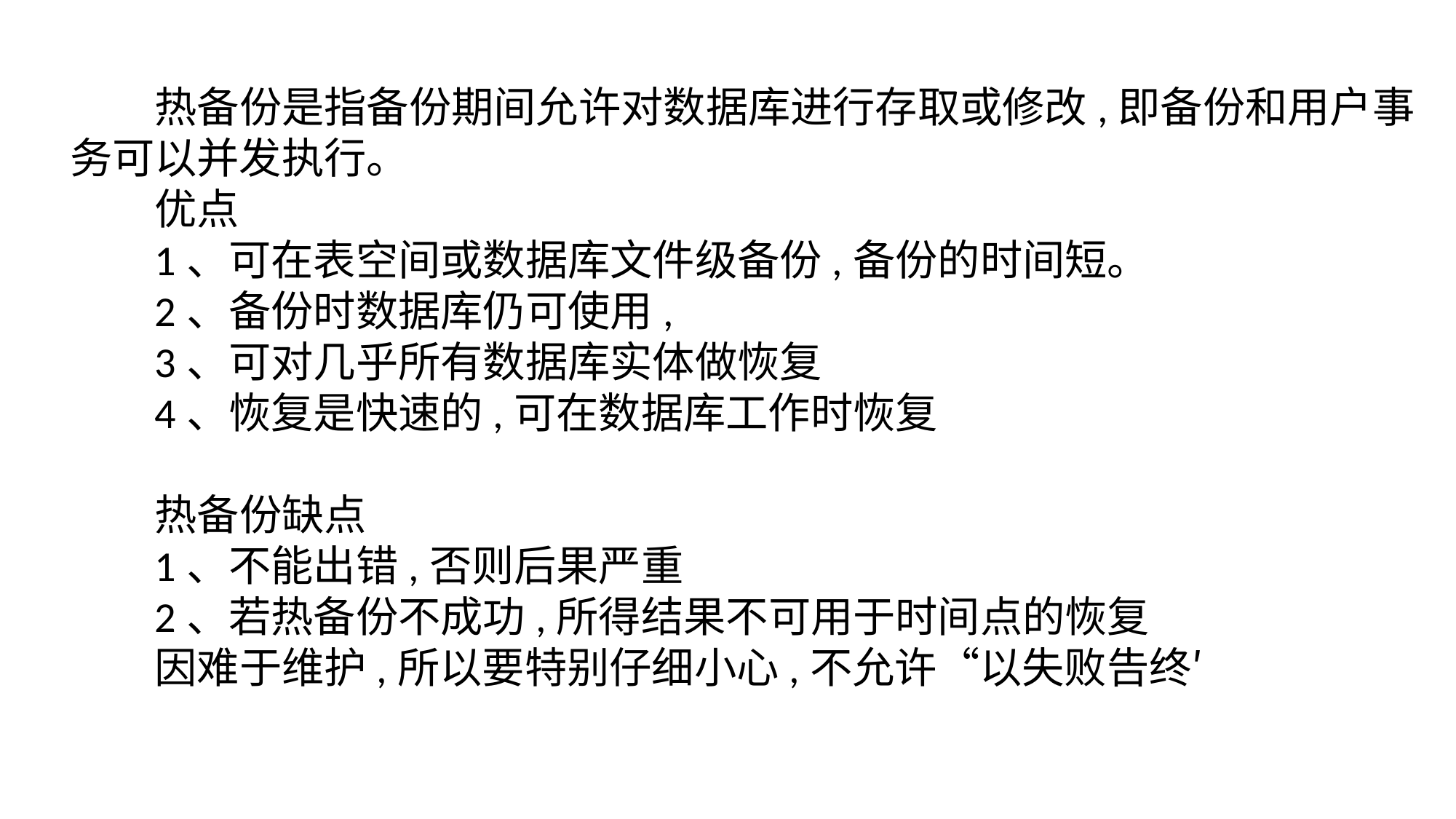

热备份是指备份期间允许对数据库进行存取或修改,即备份和用户事务可以并发执行。
优点
1、可在表空间或数据库文件级备份,备份的时间短。
2、备份时数据库仍可使用,
3、可对几乎所有数据库实体做恢复
4、恢复是快速的,可在数据库工作时恢复

热备份缺点
1、不能出错,否则后果严重
2、若热备份不成功,所得结果不可用于时间点的恢复
因难于维护,所以要特别仔细小心,不允许“以失败告终′
34